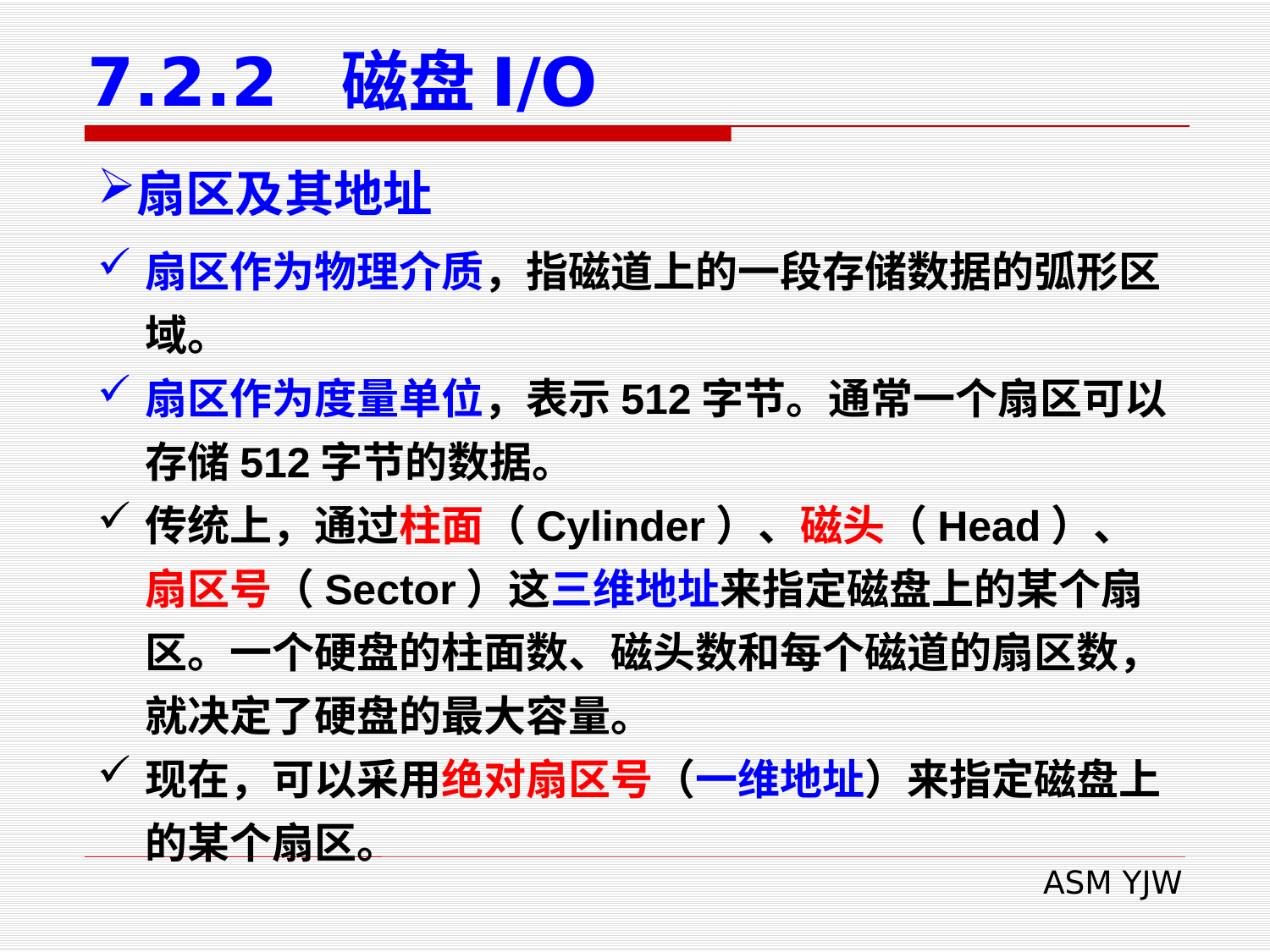

# 7.2.2  磁盘I/O
扇区及其地址
扇区作为物理介质，指磁道上的一段存储数据的弧形区域。
扇区作为度量单位，表示512字节。通常一个扇区可以存储512字节的数据。
传统上，通过柱面（Cylinder）、磁头（Head）、扇区号（Sector）这三维地址来指定磁盘上的某个扇区。一个硬盘的柱面数、磁头数和每个磁道的扇区数，就决定了硬盘的最大容量。
现在，可以采用绝对扇区号（一维地址）来指定磁盘上的某个扇区。